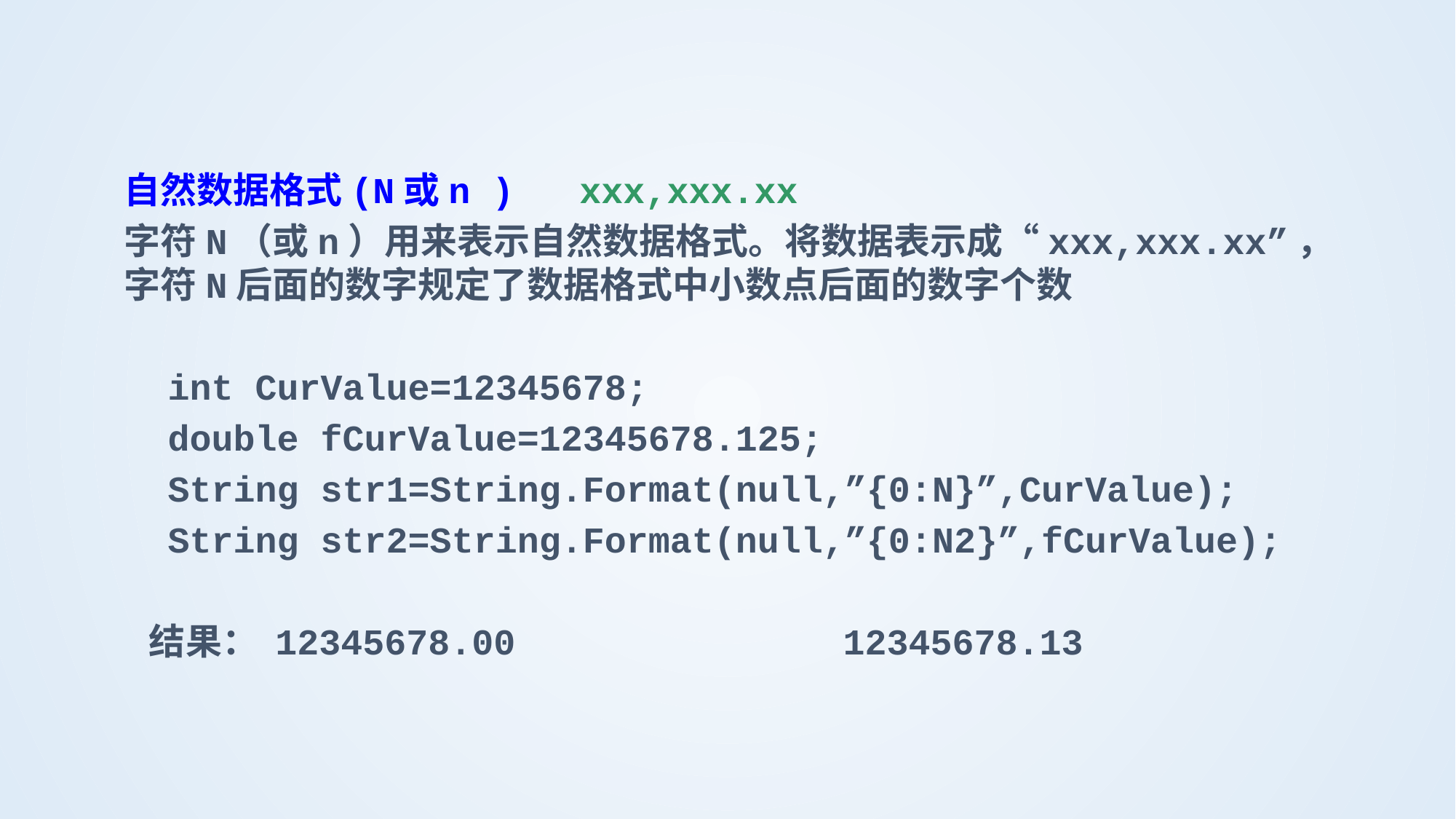

#
自然数据格式(N或n )   xxx,xxx.xx
字符N（或n）用来表示自然数据格式。将数据表示成“xxx,xxx.xx”，字符N后面的数字规定了数据格式中小数点后面的数字个数

  int CurValue=12345678;
  double fCurValue=12345678.125;
  String str1=String.Format(null,”{0:N}”,CurValue);
  String str2=String.Format(null,”{0:N2}”,fCurValue);

  结果： 12345678.00               12345678.13